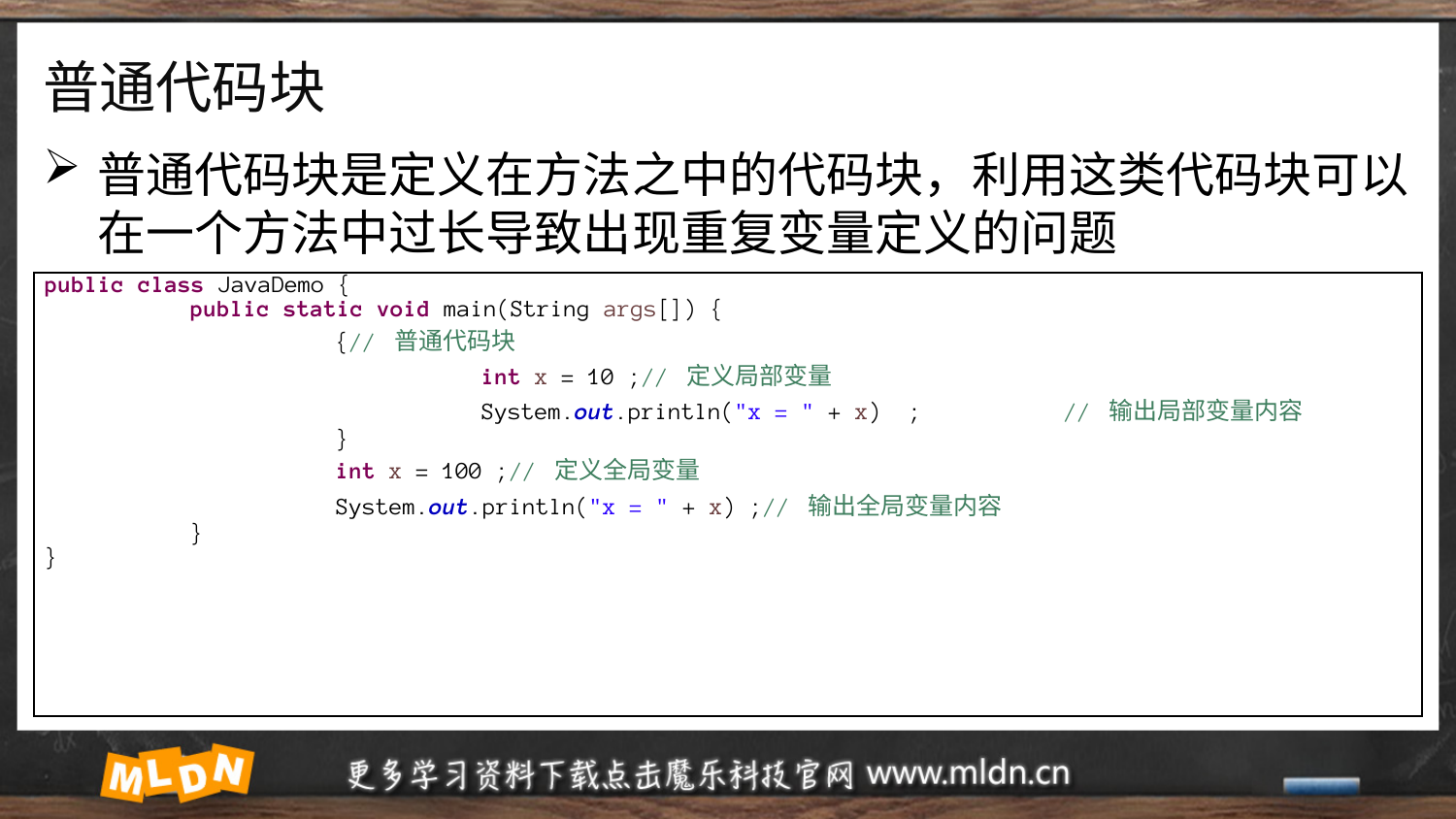

# 普通代码块
普通代码块是定义在方法之中的代码块，利用这类代码块可以 在一个方法中过长导致出现重复变量定义的问题
| public class JavaDemo { public static void main(String args[]) { {// 普通代码块 int x = 10 ;// 定义局部变量 System.out.println("x = " + x) ; // 输出局部变量内容 } int x = 100 ;// 定义全局变量 System.out.println("x = " + x) ;// 输出全局变量内容 } } |
| --- |